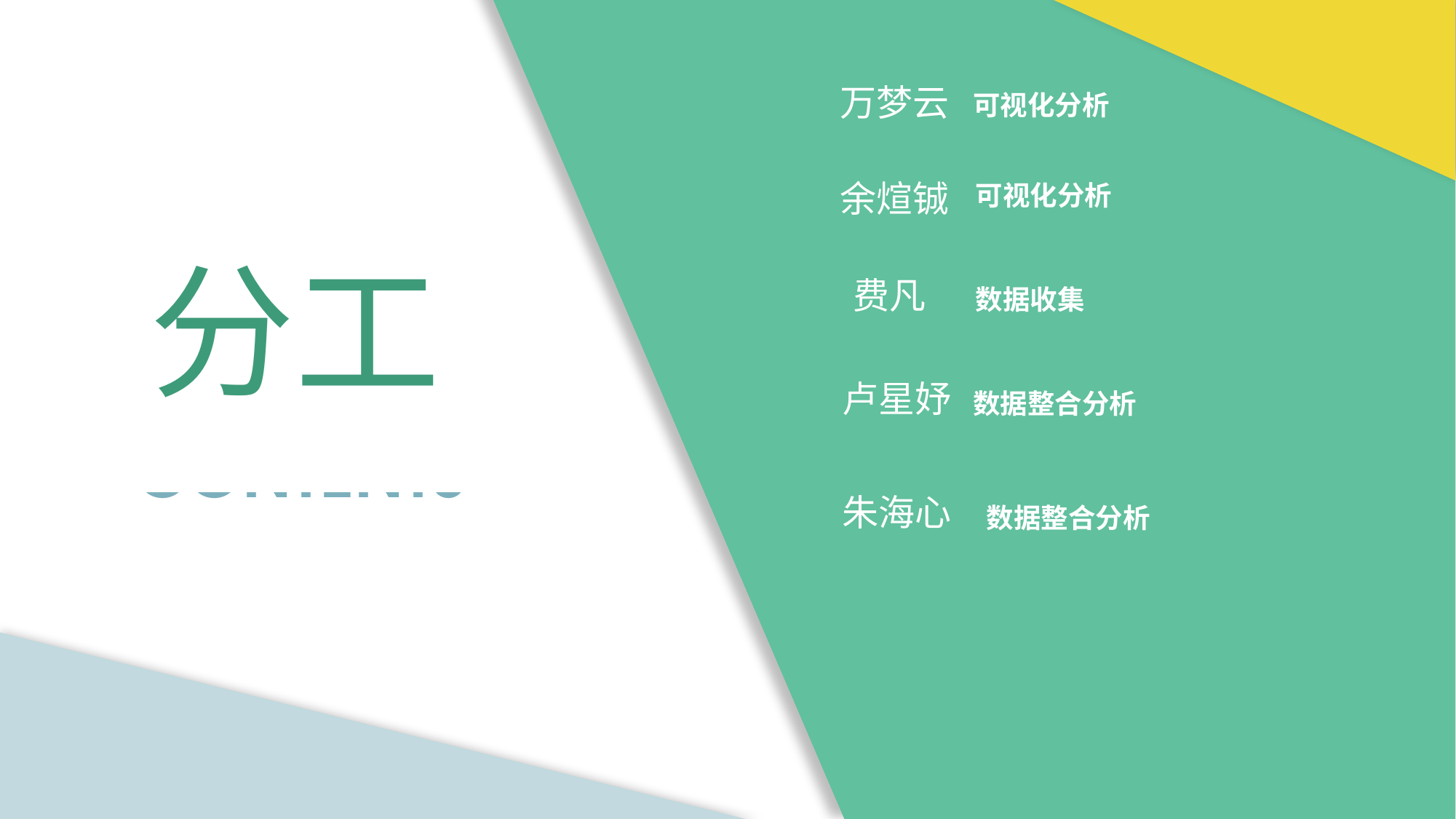

万梦云
可视化分析
余煊铖
分工
可视化分析
费凡
数据收集
卢星妤
数据整合分析
朱海心
数据整合分析